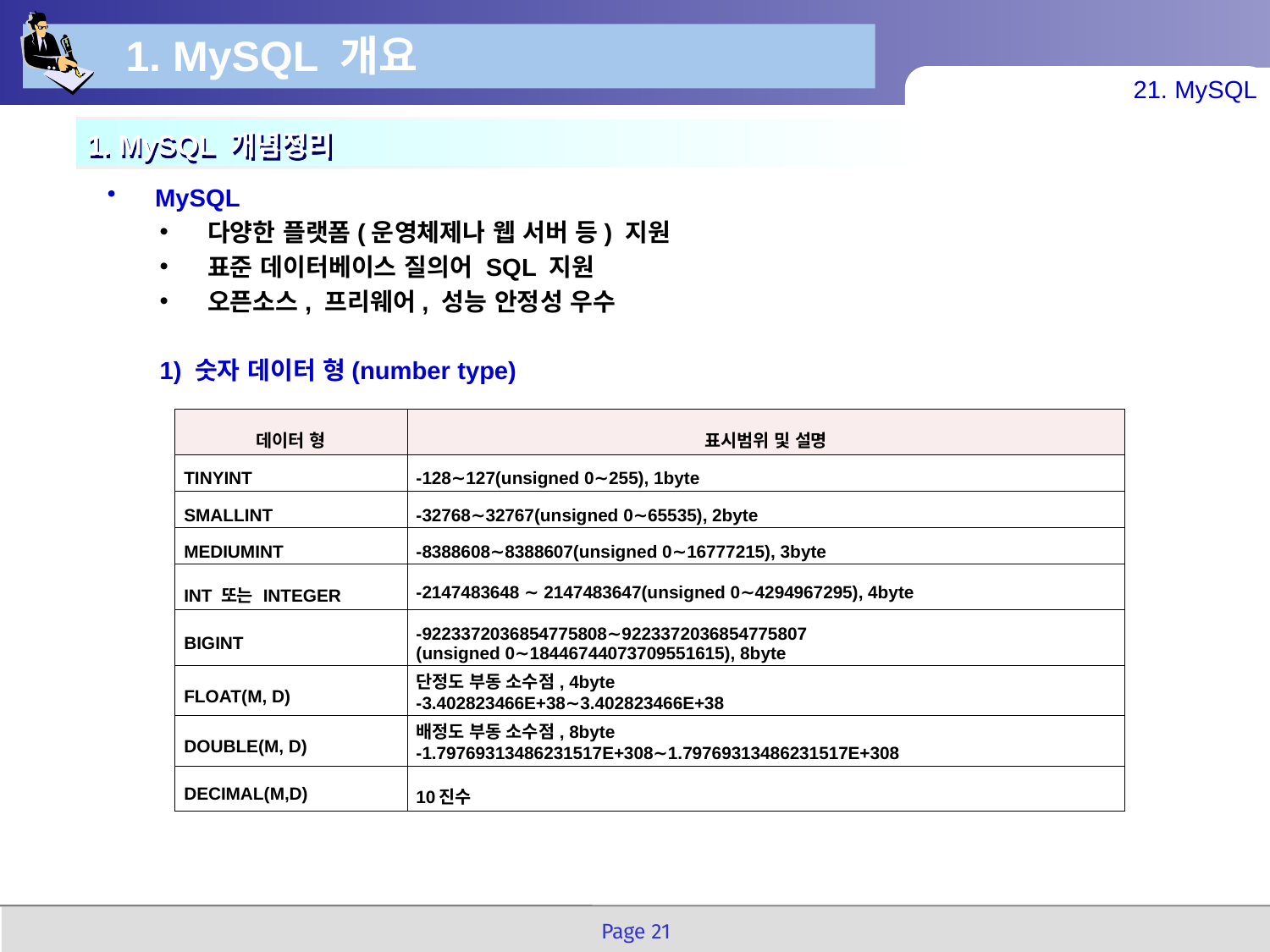

1. MySQL 개요
21. MySQL

1. MySQL 개념정리
MySQL
다양한 플랫폼(운영체제나 웹 서버 등) 지원
표준 데이터베이스 질의어 SQL 지원
오픈소스, 프리웨어, 성능 안정성 우수

1) 숫자 데이터 형(number type)
| 데이터 형 | 표시범위 및 설명 |
| --- | --- |
| TINYINT | -128∼127(unsigned 0∼255), 1byte |
| SMALLINT | -32768∼32767(unsigned 0∼65535), 2byte |
| MEDIUMINT | -8388608∼8388607(unsigned 0∼16777215), 3byte |
| INT 또는 INTEGER | -2147483648 ∼ 2147483647(unsigned 0∼4294967295), 4byte |
| BIGINT | -9223372036854775808∼9223372036854775807 (unsigned 0∼18446744073709551615), 8byte |
| FLOAT(M, D) | 단정도 부동 소수점, 4byte -3.402823466E+38∼3.402823466E+38 |
| DOUBLE(M, D) | 배정도 부동 소수점, 8byte -1.79769313486231517E+308∼1.79769313486231517E+308 |
| DECIMAL(M,D) | 10진수 |
Page 21